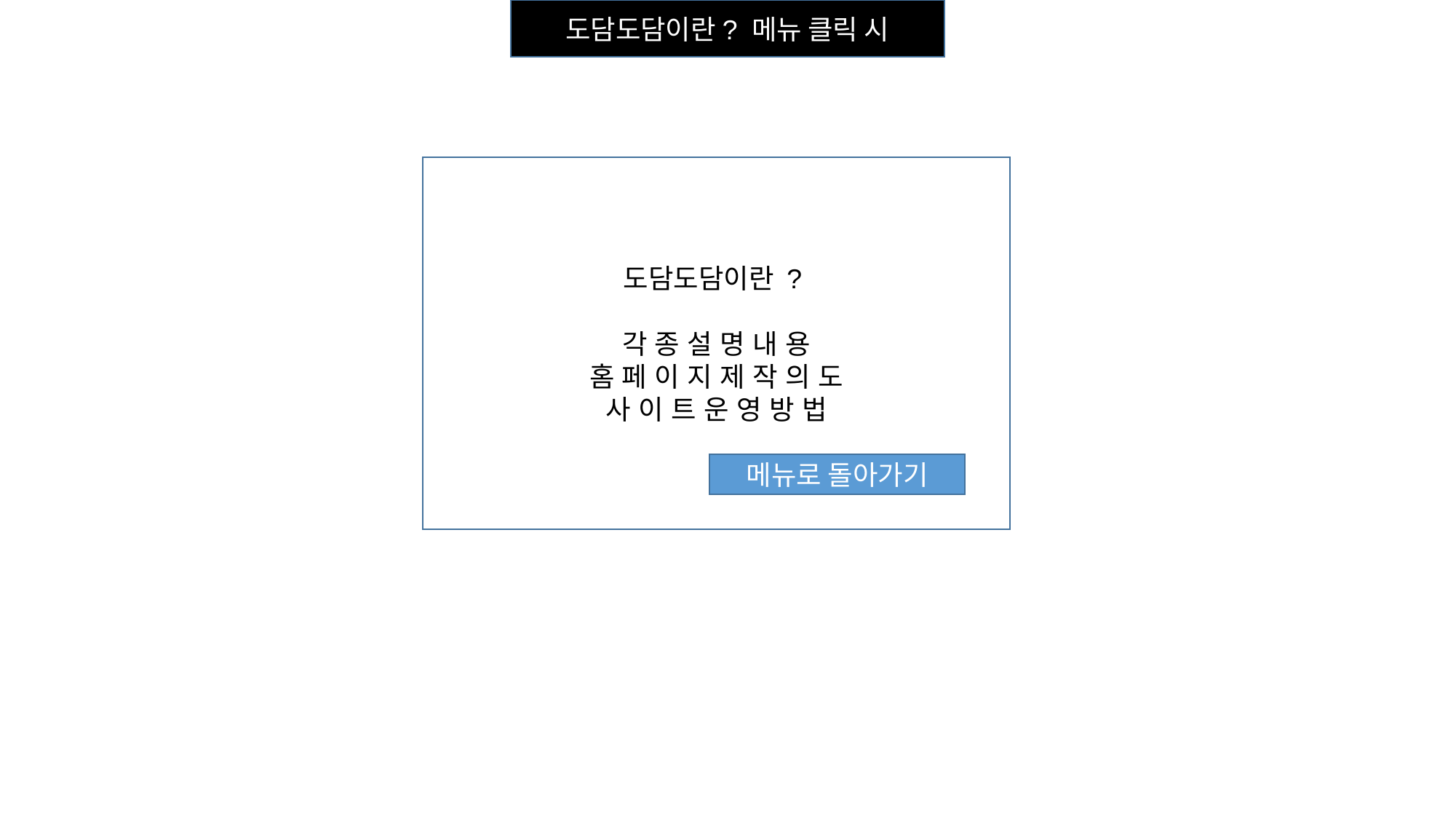

도담도담이란? 메뉴 클릭 시
도담도담이란 ?

각 종 설 명 내 용
홈 페 이 지 제 작 의 도
사 이 트 운 영 방 법
메뉴로 돌아가기